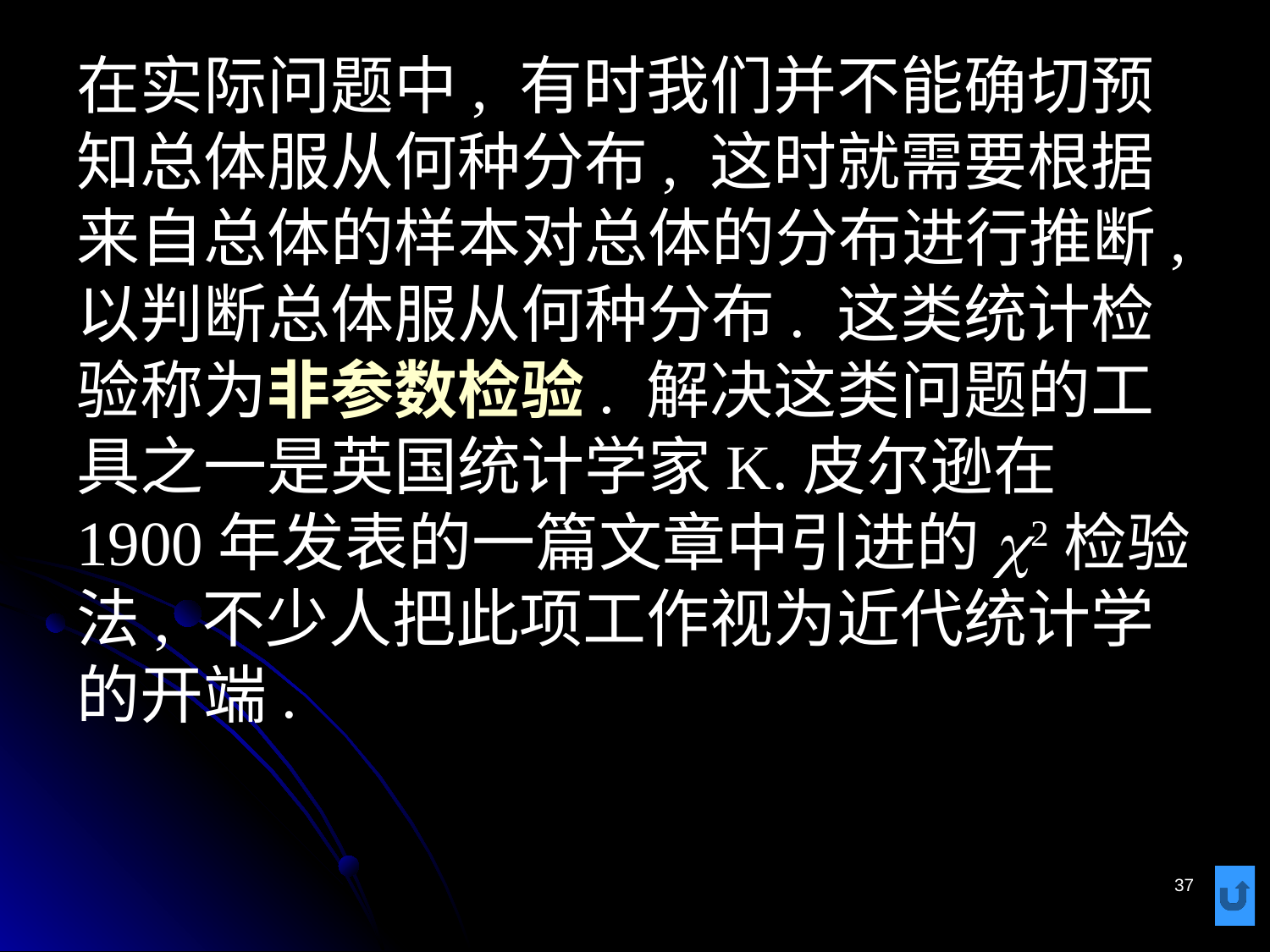

# 在实际问题中, 有时我们并不能确切预知总体服从何种分布, 这时就需要根据来自总体的样本对总体的分布进行推断, 以判断总体服从何种分布. 这类统计检验称为非参数检验. 解决这类问题的工具之一是英国统计学家K.皮尔逊在1900年发表的一篇文章中引进的χ2检验法, 不少人把此项工作视为近代统计学的开端.
37